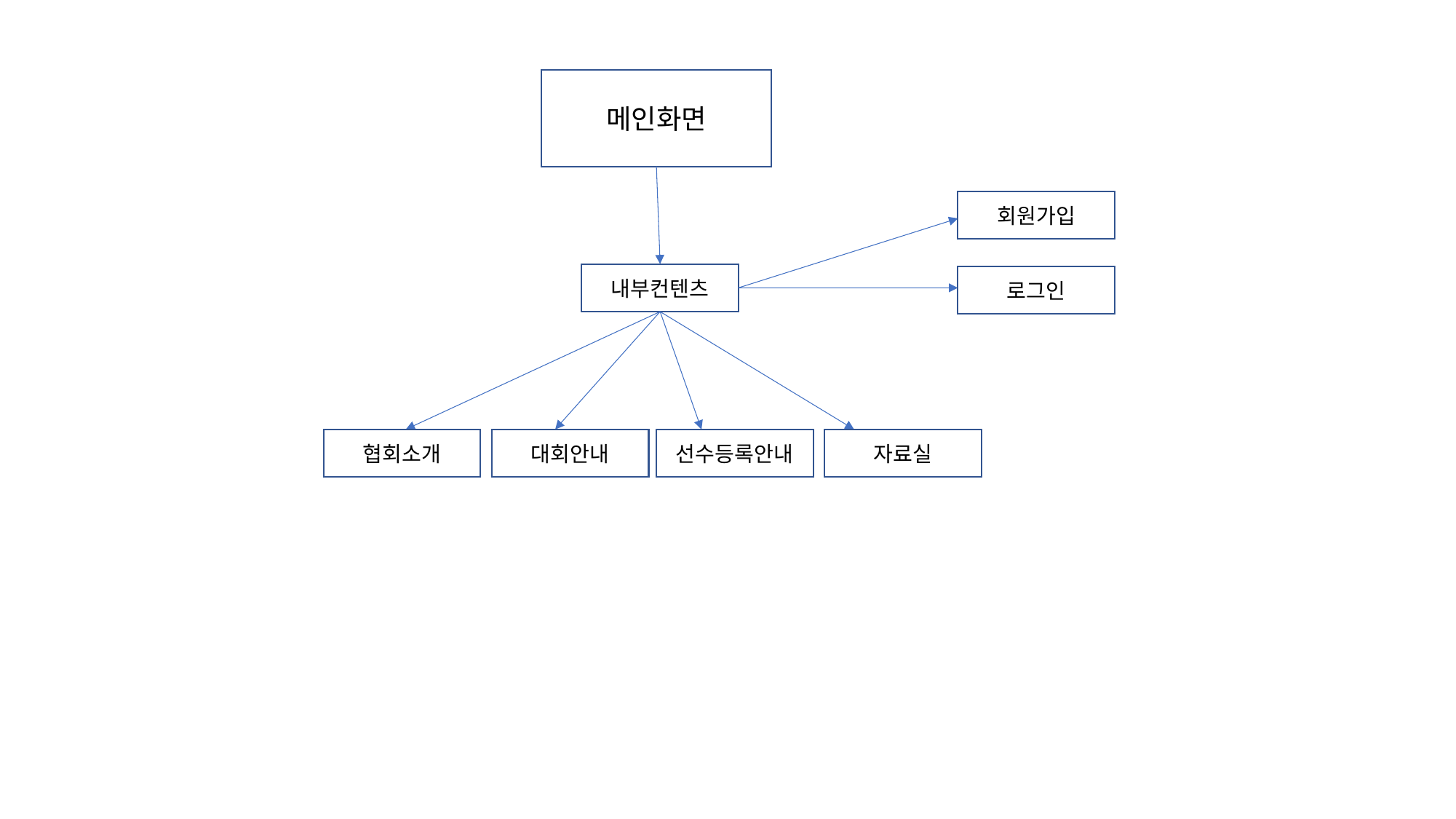

메인화면
회원가입
내부컨텐츠
로그인
자료실
선수등록안내
대회안내
협회소개